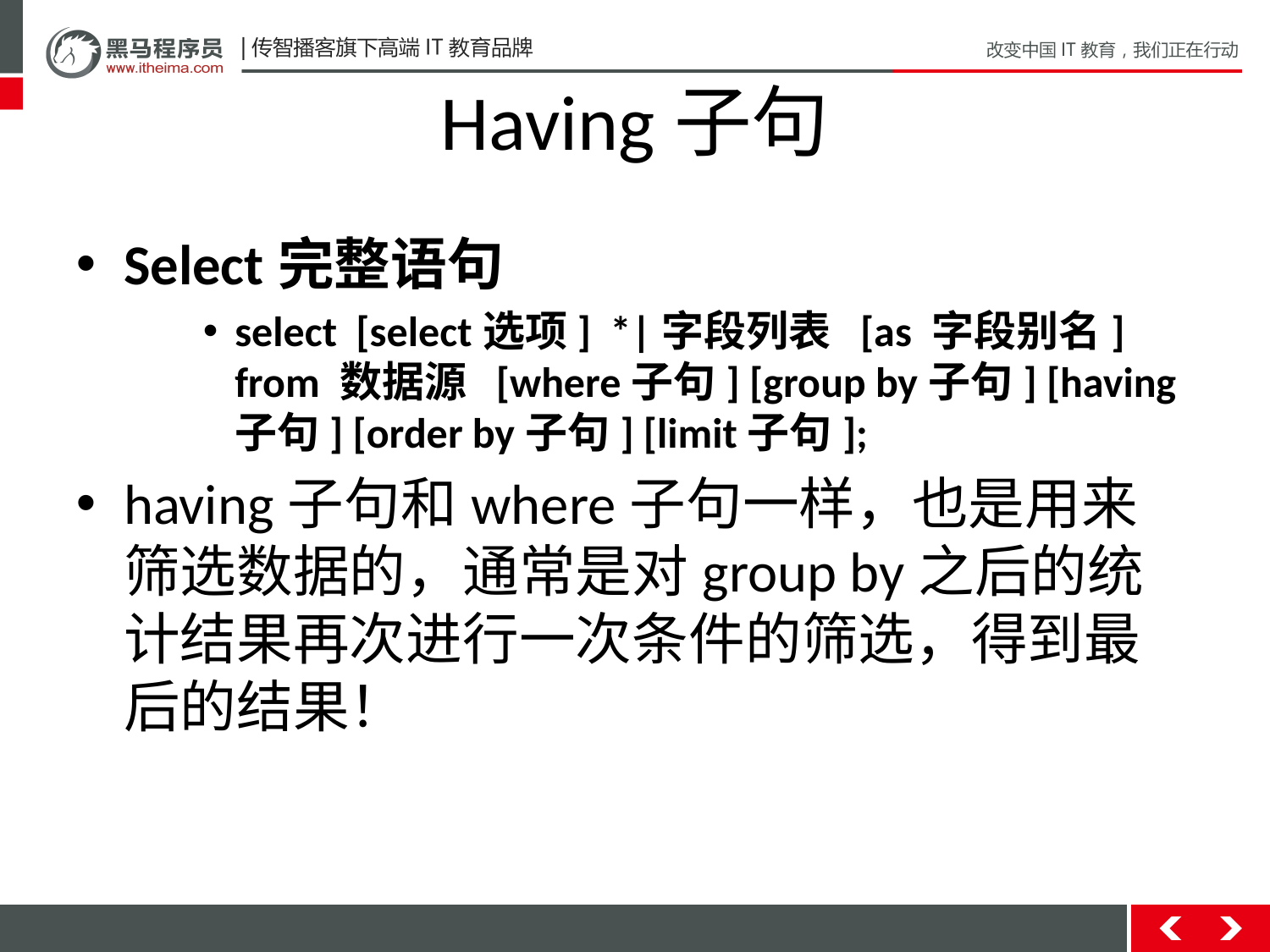

# Having子句
Select完整语句
select  [select选项]  *|字段列表  [as 字段别名]  from 数据源  [where子句] [group by子句] [having子句] [order by子句] [limit子句];
having子句和where子句一样，也是用来筛选数据的，通常是对group by之后的统计结果再次进行一次条件的筛选，得到最后的结果！